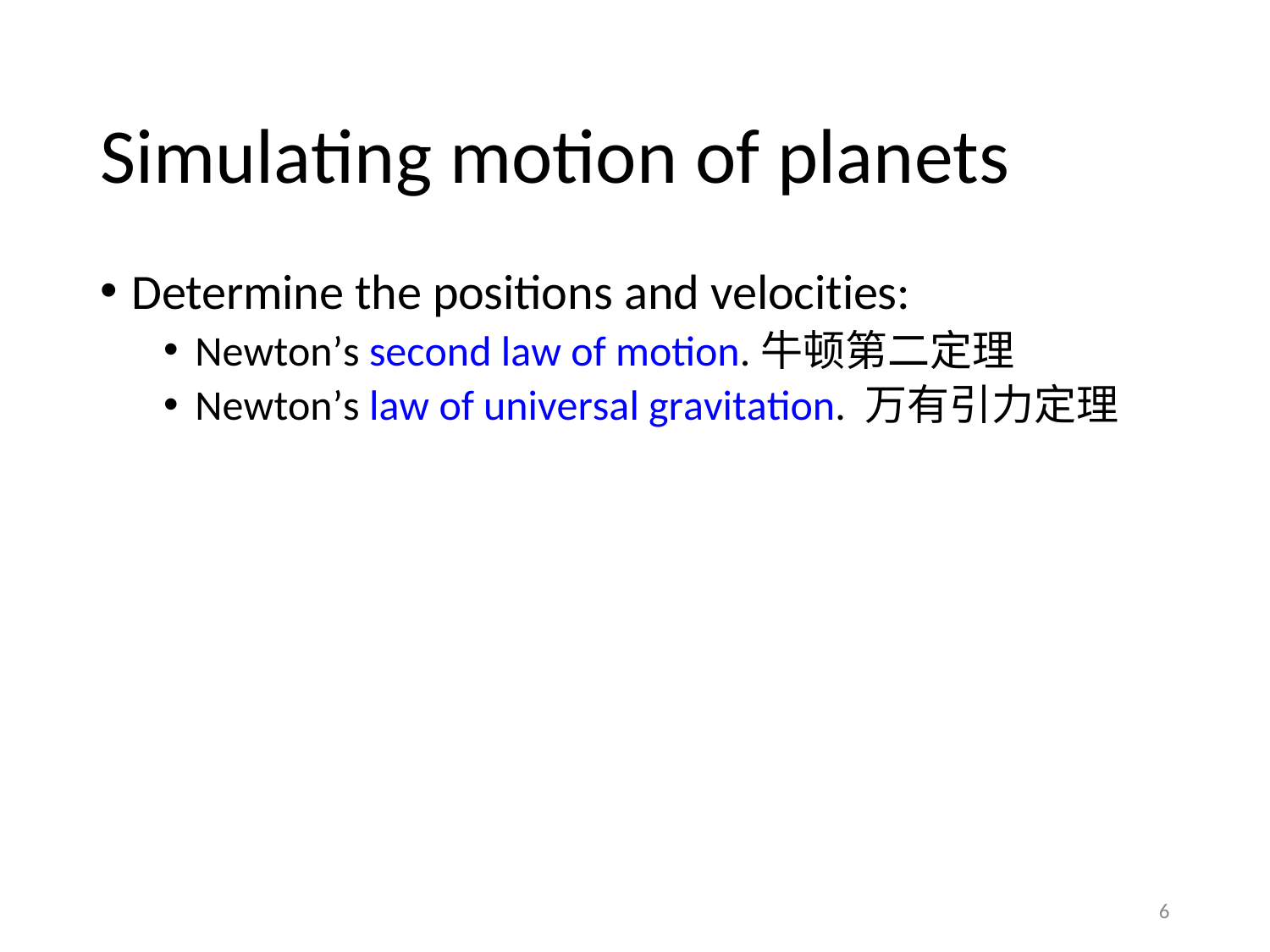

# Simulating motion of planets
Determine the positions and velocities:
Newton’s second law of motion.牛顿第二定理
Newton’s law of universal gravitation. 万有引力定理
6